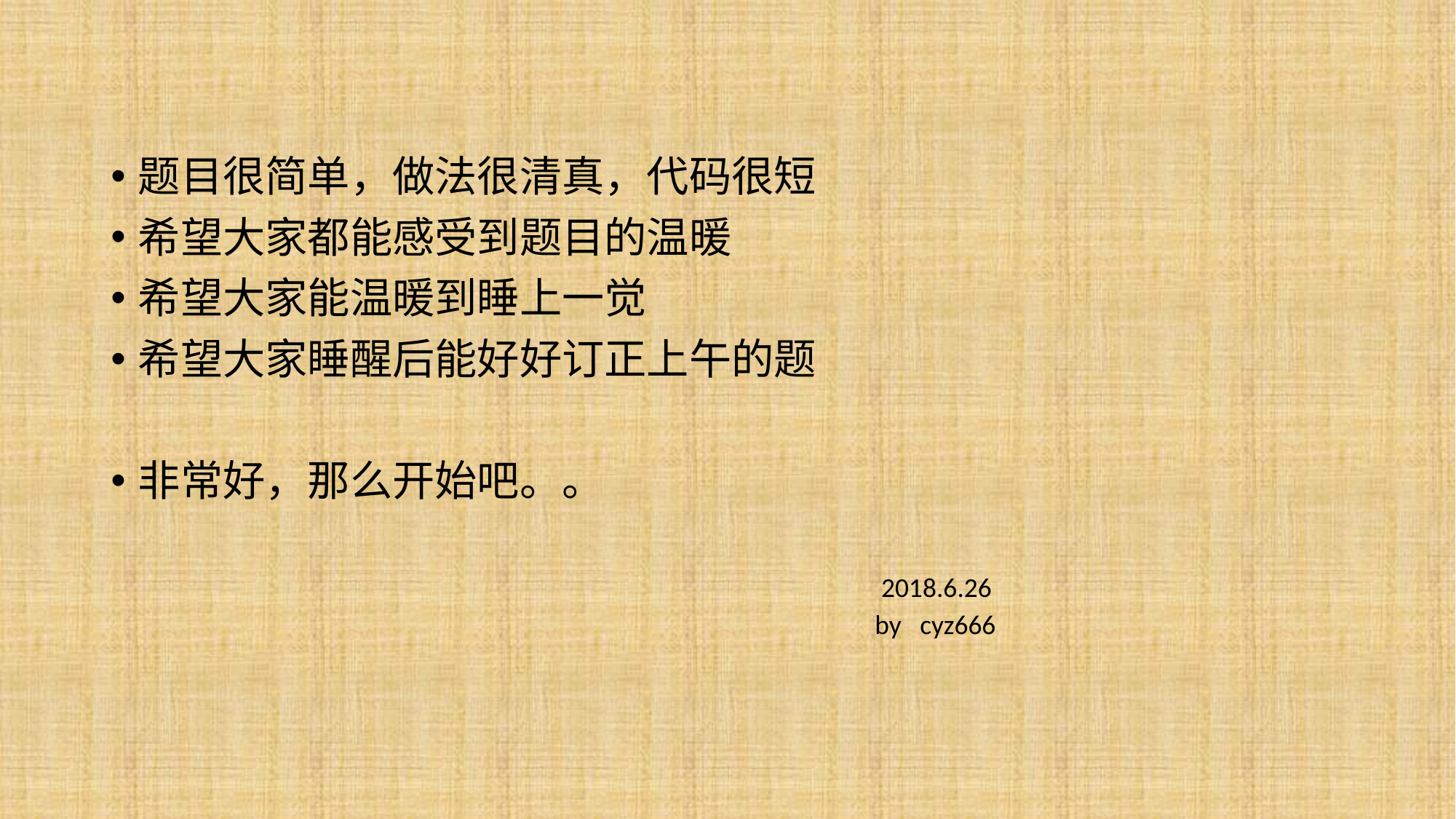

题目很简单，做法很清真，代码很短
希望大家都能感受到题目的温暖
希望大家能温暖到睡上一觉
希望大家睡醒后能好好订正上午的题

非常好，那么开始吧。。

			 2018.6.26
                      		by   cyz666